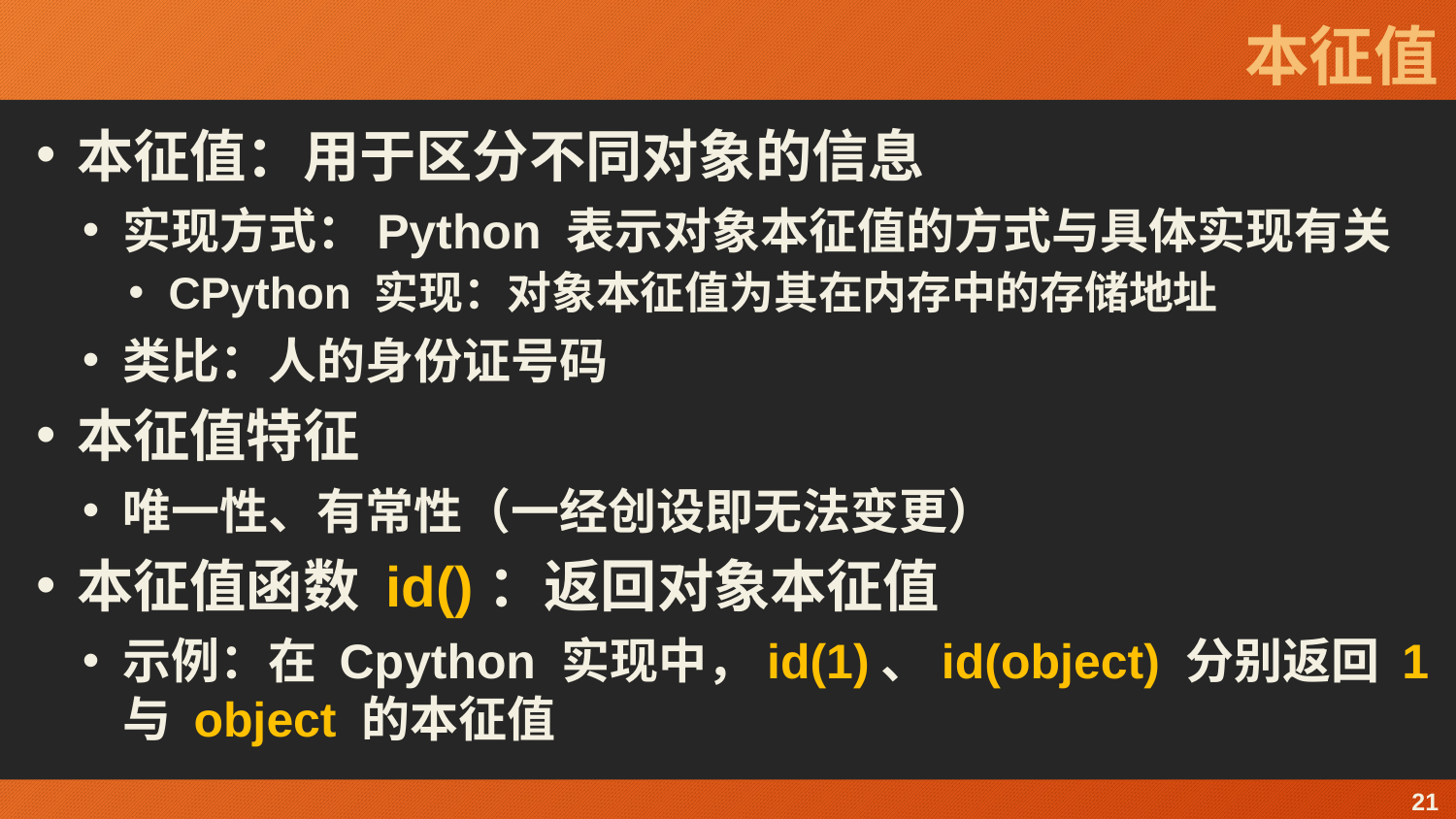

# 本征值
本征值：用于区分不同对象的信息
实现方式：Python 表示对象本征值的方式与具体实现有关
CPython 实现：对象本征值为其在内存中的存储地址
类比：人的身份证号码
本征值特征
唯一性、有常性（一经创设即无法变更）
本征值函数 id()：返回对象本征值
示例：在 Cpython 实现中，id(1)、id(object) 分别返回 1 与 object 的本征值
21